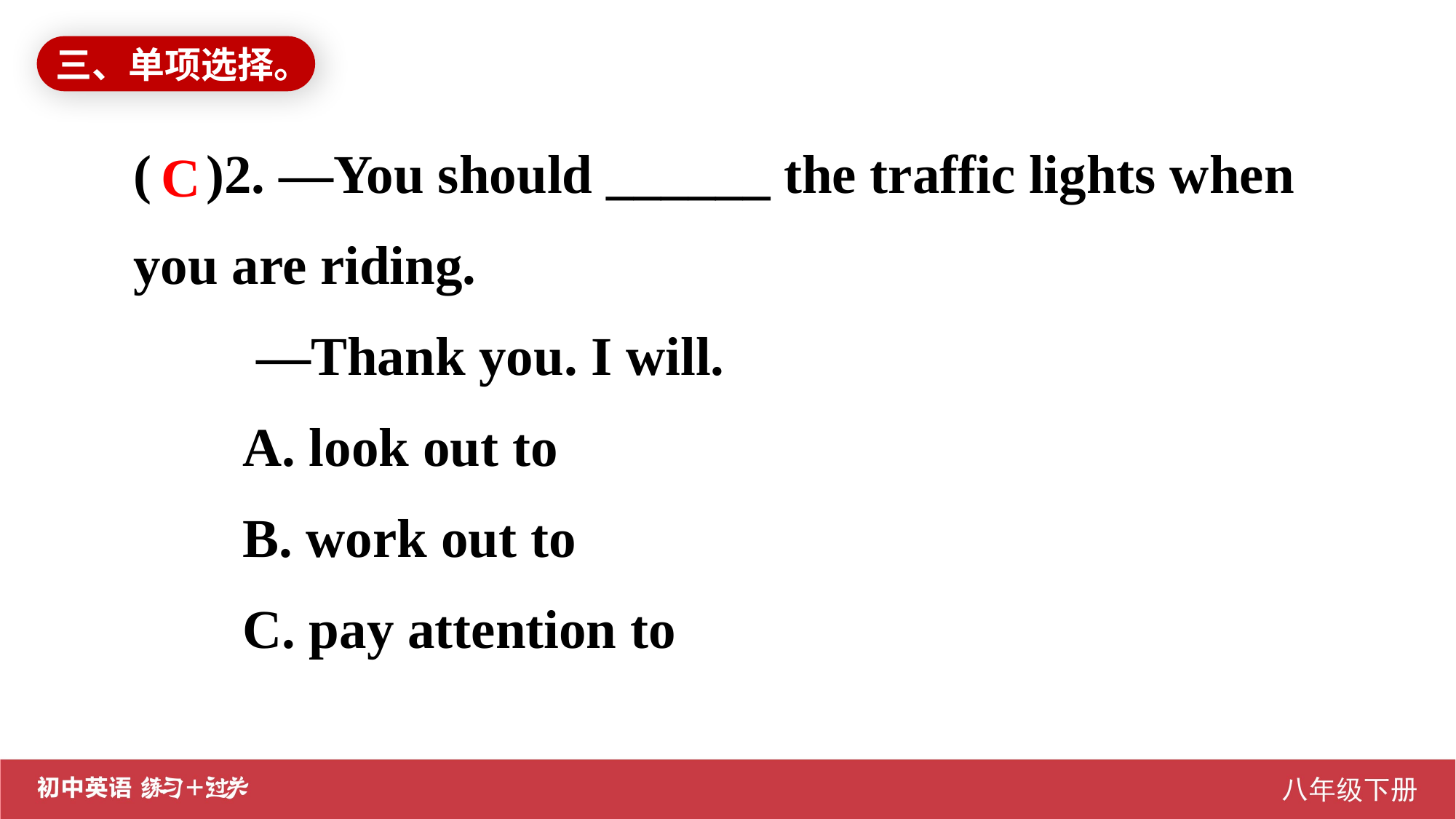

三、单项选择。
(    )2. —You should ______ the traffic lights when you are riding.
	 —Thank you. I will.
A. look out to
B. work out to
C. pay attention to
C